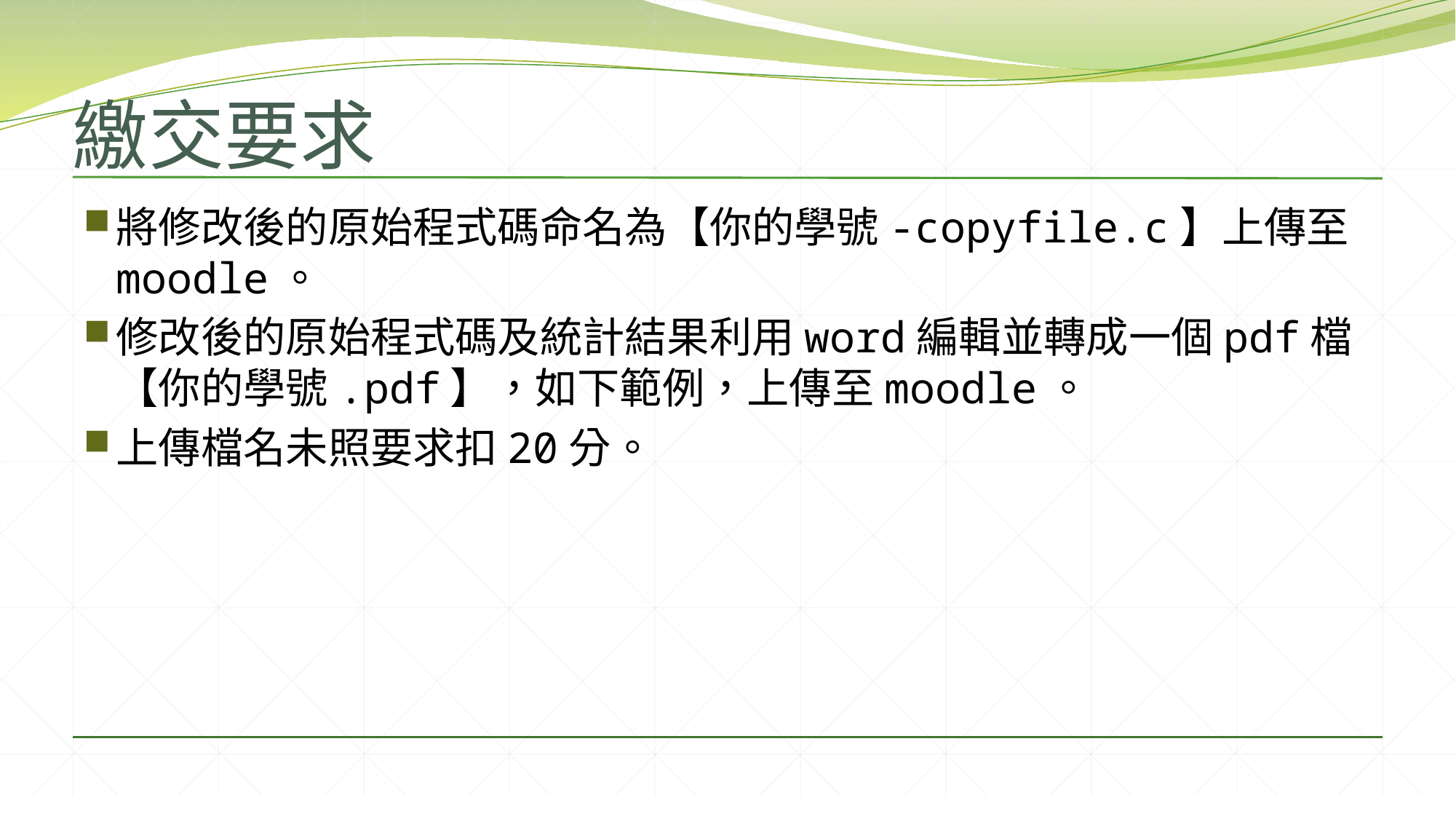

# 繳交要求
將修改後的原始程式碼命名為【你的學號-copyfile.c】上傳至moodle。
修改後的原始程式碼及統計結果利用word編輯並轉成一個pdf檔【你的學號.pdf】，如下範例，上傳至moodle。
上傳檔名未照要求扣20分。